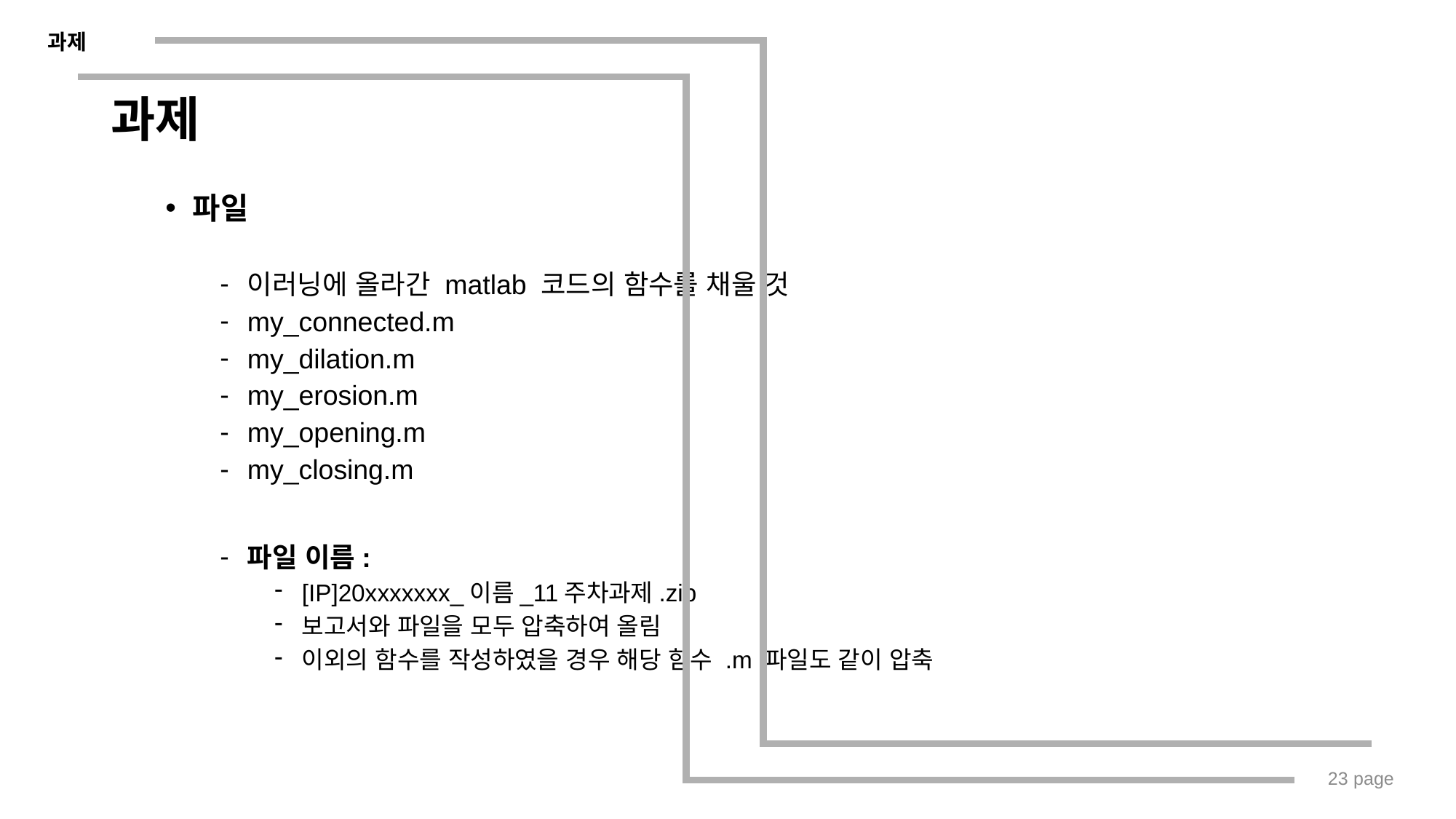

과제
# 과제
파일

이러닝에 올라간 matlab 코드의 함수를 채울 것
my_connected.m
my_dilation.m
my_erosion.m
my_opening.m
my_closing.m

파일 이름:
[IP]20xxxxxxx_이름_11주차과제.zip
보고서와 파일을 모두 압축하여 올림
이외의 함수를 작성하였을 경우 해당 함수 .m 파일도 같이 압축

23 page